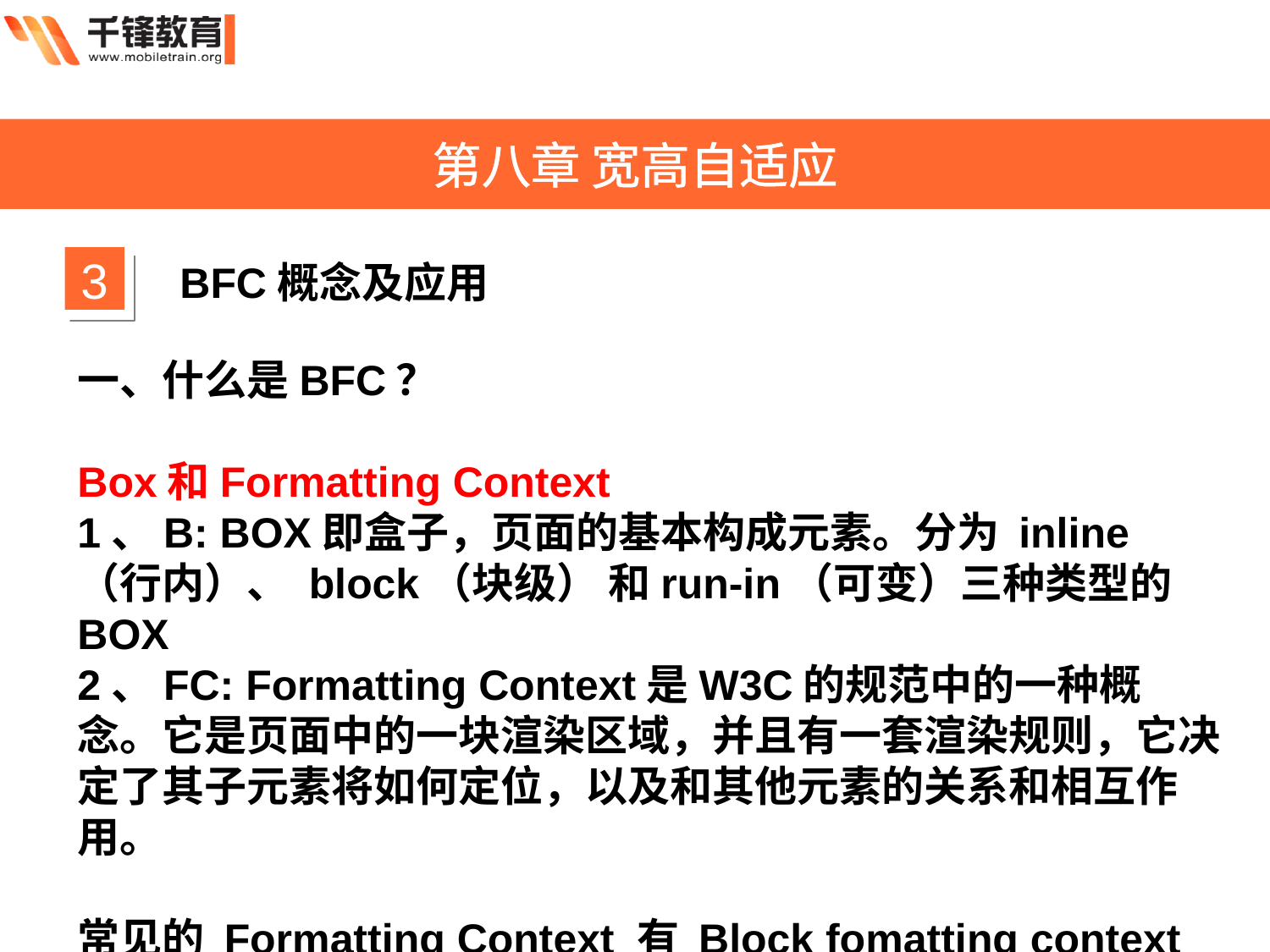

第八章 宽高自适应
3

BFC概念及应用

一、什么是BFC？

Box和Formatting Context
1、B: BOX即盒子，页面的基本构成元素。分为 inline （行内）、 block（块级） 和run-in（可变）三种类型的BOX
2、FC: Formatting Context是W3C的规范中的一种概念。它是页面中的一块渲染区域，并且有一套渲染规则，它决定了其子元素将如何定位，以及和其他元素的关系和相互作用。

常见的 Formatting Context 有 Block fomatting context (简称BFC)和 Inline formatting context (简称IFC)